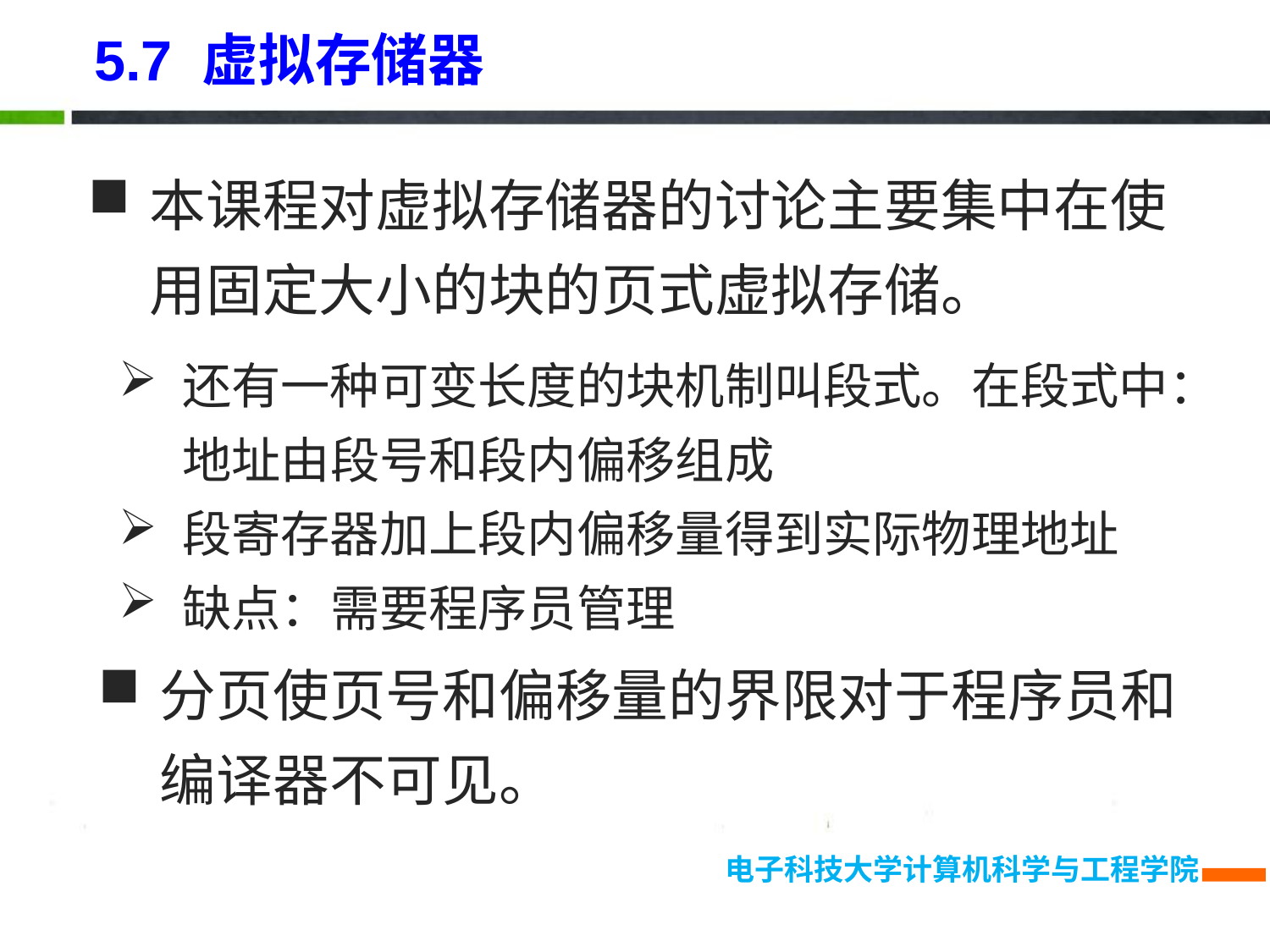

5.7 虚拟存储器
本课程对虚拟存储器的讨论主要集中在使用固定大小的块的页式虚拟存储。
还有一种可变长度的块机制叫段式。在段式中：地址由段号和段内偏移组成
段寄存器加上段内偏移量得到实际物理地址
缺点：需要程序员管理

分页使页号和偏移量的界限对于程序员和编译器不可见。
113